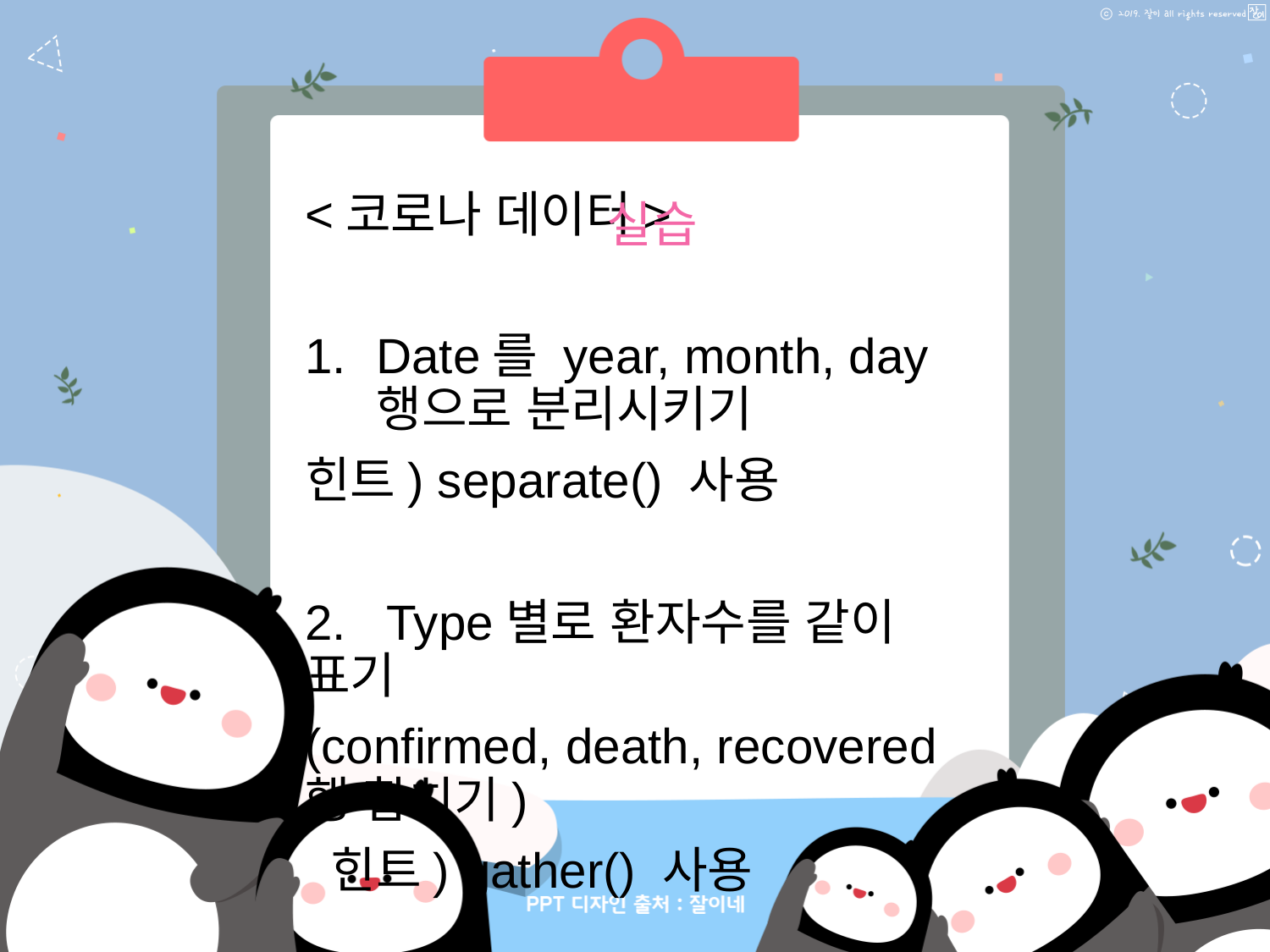

실습
<코로나 데이터>

Date를 year, month, day 행으로 분리시키기
힌트) separate() 사용

2.   Type별로 환자수를 같이 표기
(confirmed, death, recovered 행 합치기)
 힌트) gather() 사용